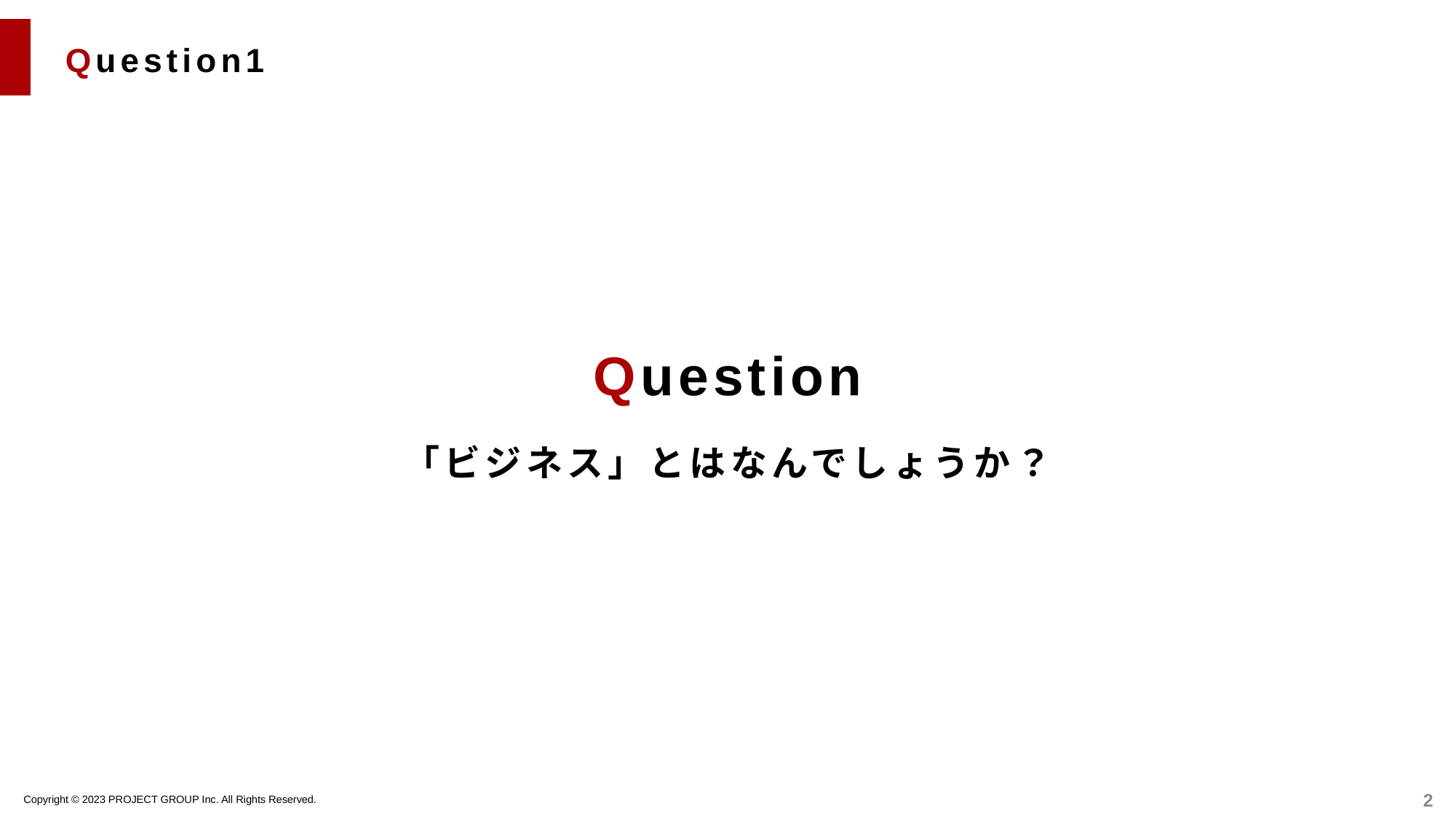

Question1
Question
「ビジネス」とはなんでしょうか？
2
Copyright © 2023 PROJECT GROUP Inc. All Rights Reserved.